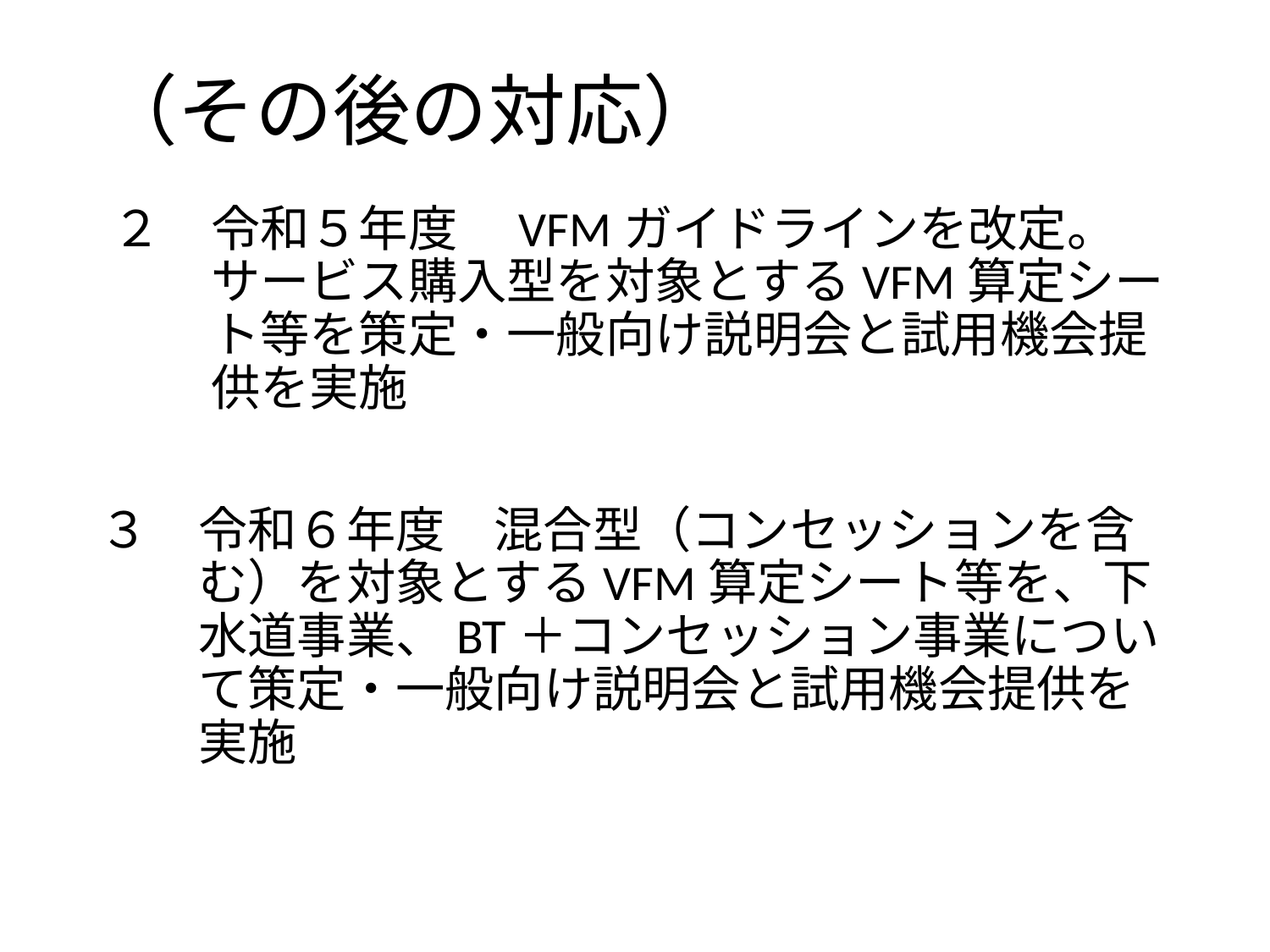

# （その後の対応）
２　令和５年度　VFMガイドラインを改定。　　　サービス購入型を対象とするVFM算定シー　　ト等を策定・一般向け説明会と試用機会提　　供を実施

３　令和６年度　混合型（コンセッションを含　　む）を対象とするVFM算定シート等を、下　　水道事業、BT＋コンセッション事業につい　　て策定・一般向け説明会と試用機会提供を　　実施